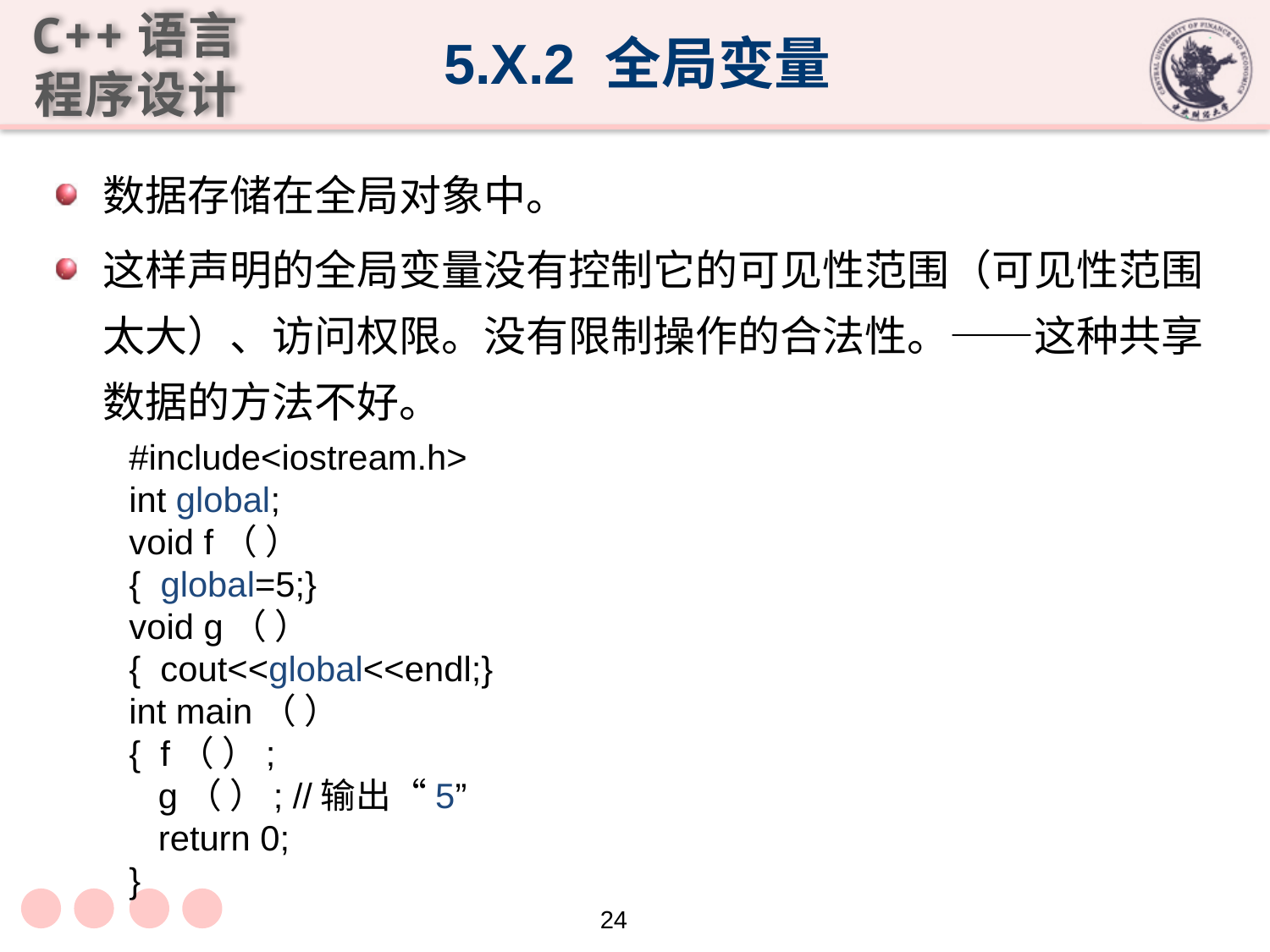

5.X.2 全局变量
数据存储在全局对象中。
这样声明的全局变量没有控制它的可见性范围（可见性范围太大）、访问权限。没有限制操作的合法性。——这种共享数据的方法不好。
#include<iostream.h>
int global;
void f（ ）
{  global=5;}
void g（ ）
{  cout<<global<<endl;}
int main（ ）
{  f（ ）;
   g（ ）; //输出“5”
   return 0;
}
24